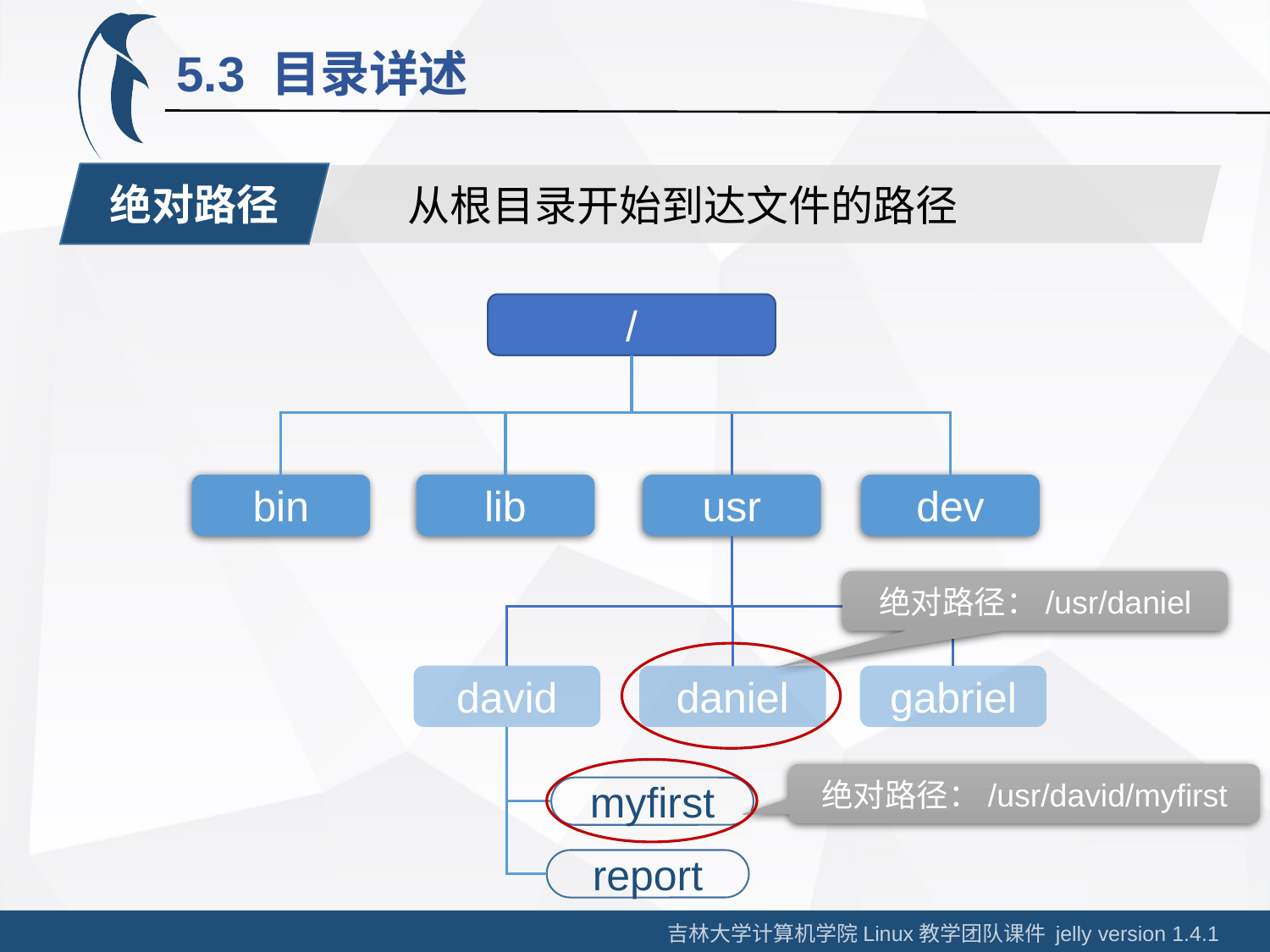

5.3 目录详述
绝对路径
从根目录开始到达文件的路径
/
dev
usr
lib
bin
gabriel
david
daniel
myfirst
report
绝对路径：/usr/daniel

绝对路径：/usr/david/myfirst